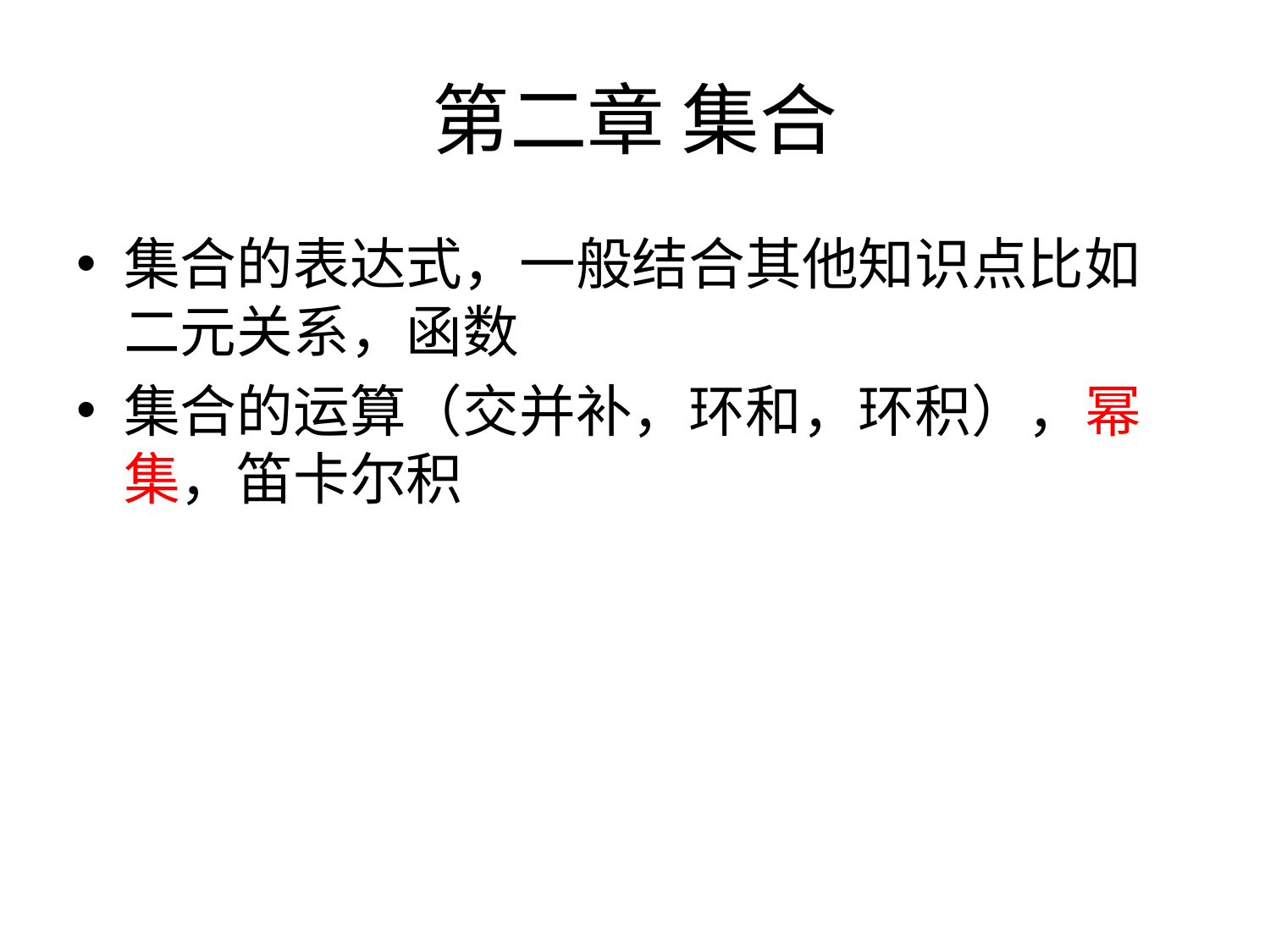

# 第二章 集合
集合的表达式，一般结合其他知识点比如二元关系，函数
集合的运算（交并补，环和，环积），幂集，笛卡尔积